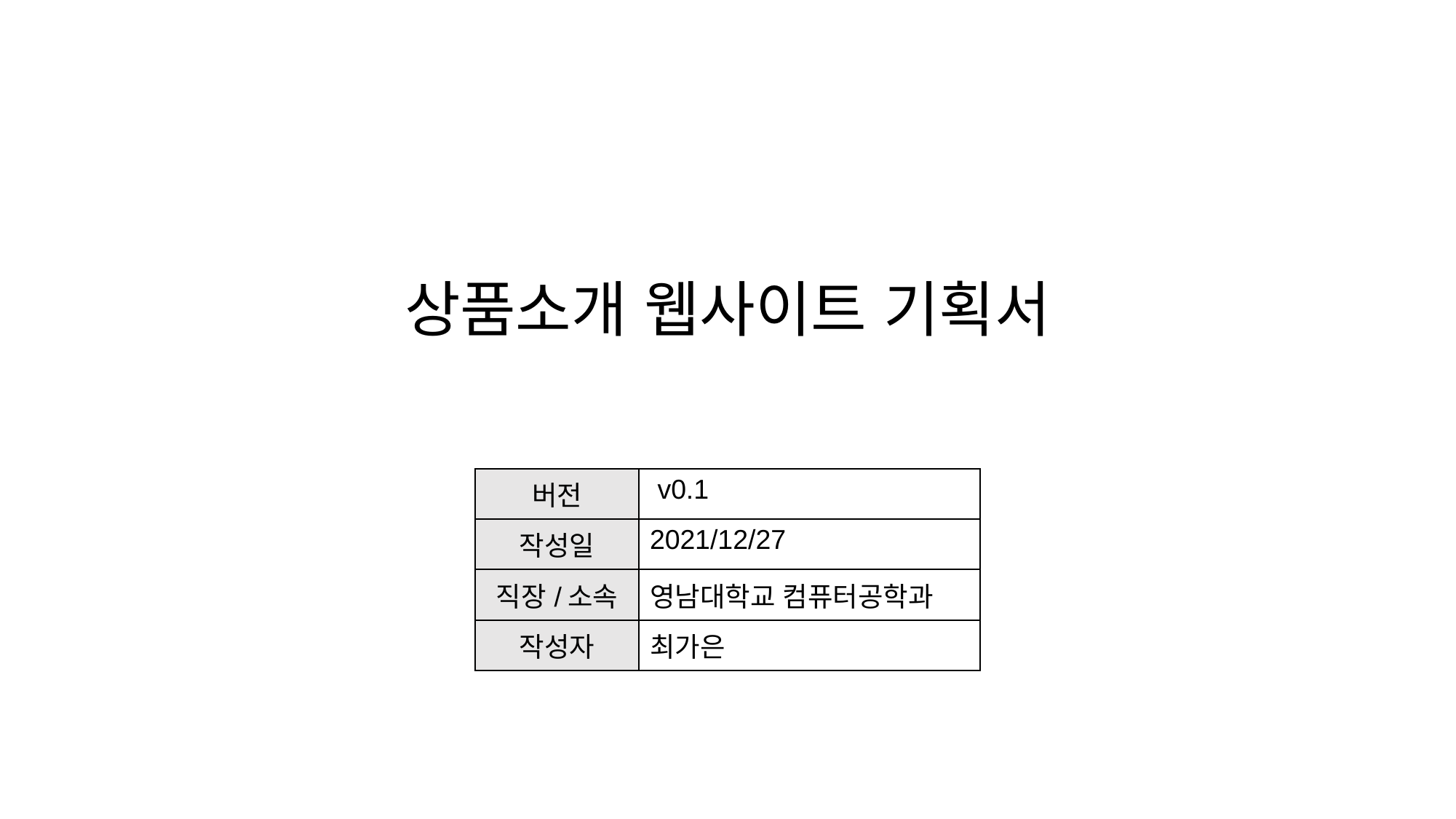

# 상품소개 웹사이트 기획서
| 버전 | v0.1 |
| --- | --- |
| 작성일 | 2021/12/27 |
| 직장/소속 | 영남대학교 컴퓨터공학과 |
| 작성자 | 최가은 |